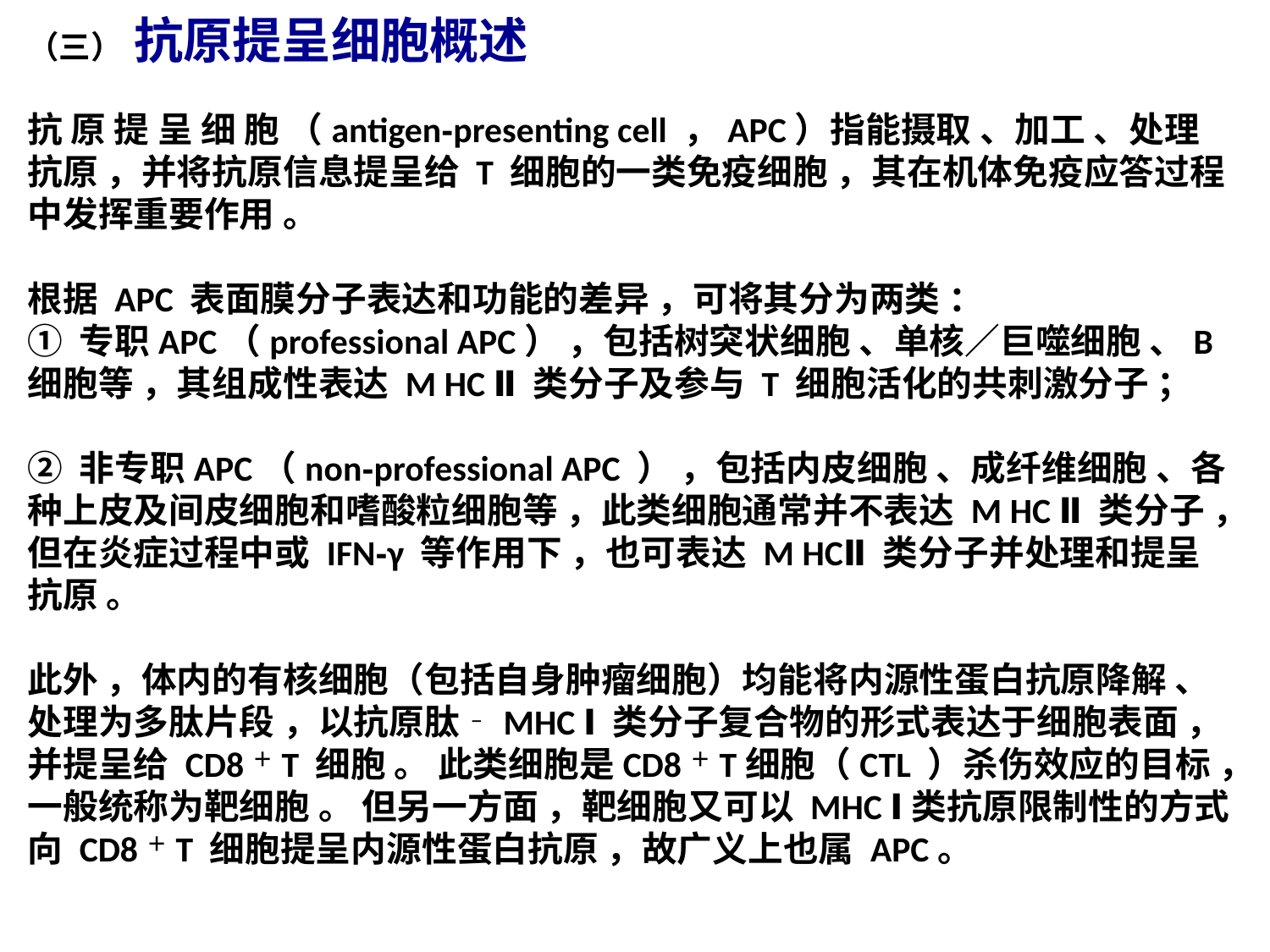

（三） 抗原提呈细胞概述

抗 原 提 呈 细 胞 （antigen‐presenting cell ，APC）指能摄取 、加工 、处理抗原 ，并将抗原信息提呈给 T 细胞的一类免疫细胞 ，其在机体免疫应答过程中发挥重要作用 。

根据 APC 表面膜分子表达和功能的差异 ，可将其分为两类 ：
① 专职APC（professional APC） ，包括树突状细胞 、单核／巨噬细胞 、B 细胞等 ，其组成性表达 M HC Ⅱ 类分子及参与 T 细胞活化的共刺激分子 ；

② 非专职APC（non‐professional APC ） ，包括内皮细胞 、成纤维细胞 、各种上皮及间皮细胞和嗜酸粒细胞等 ，此类细胞通常并不表达 M HC Ⅱ 类分子 ，但在炎症过程中或 IFN‐γ 等作用下 ，也可表达 M HCⅡ 类分子并处理和提呈抗原 。

此外 ，体内的有核细胞（包括自身肿瘤细胞）均能将内源性蛋白抗原降解 、处理为多肽片段 ，以抗原肽‐MHC Ⅰ 类分子复合物的形式表达于细胞表面 ，并提呈给 CD8＋T 细胞 。 此类细胞是CD8＋T细胞（CTL ）杀伤效应的目标 ，一般统称为靶细胞 。 但另一方面 ，靶细胞又可以 MHC Ⅰ类抗原限制性的方式向 CD8＋T 细胞提呈内源性蛋白抗原 ，故广义上也属 APC。